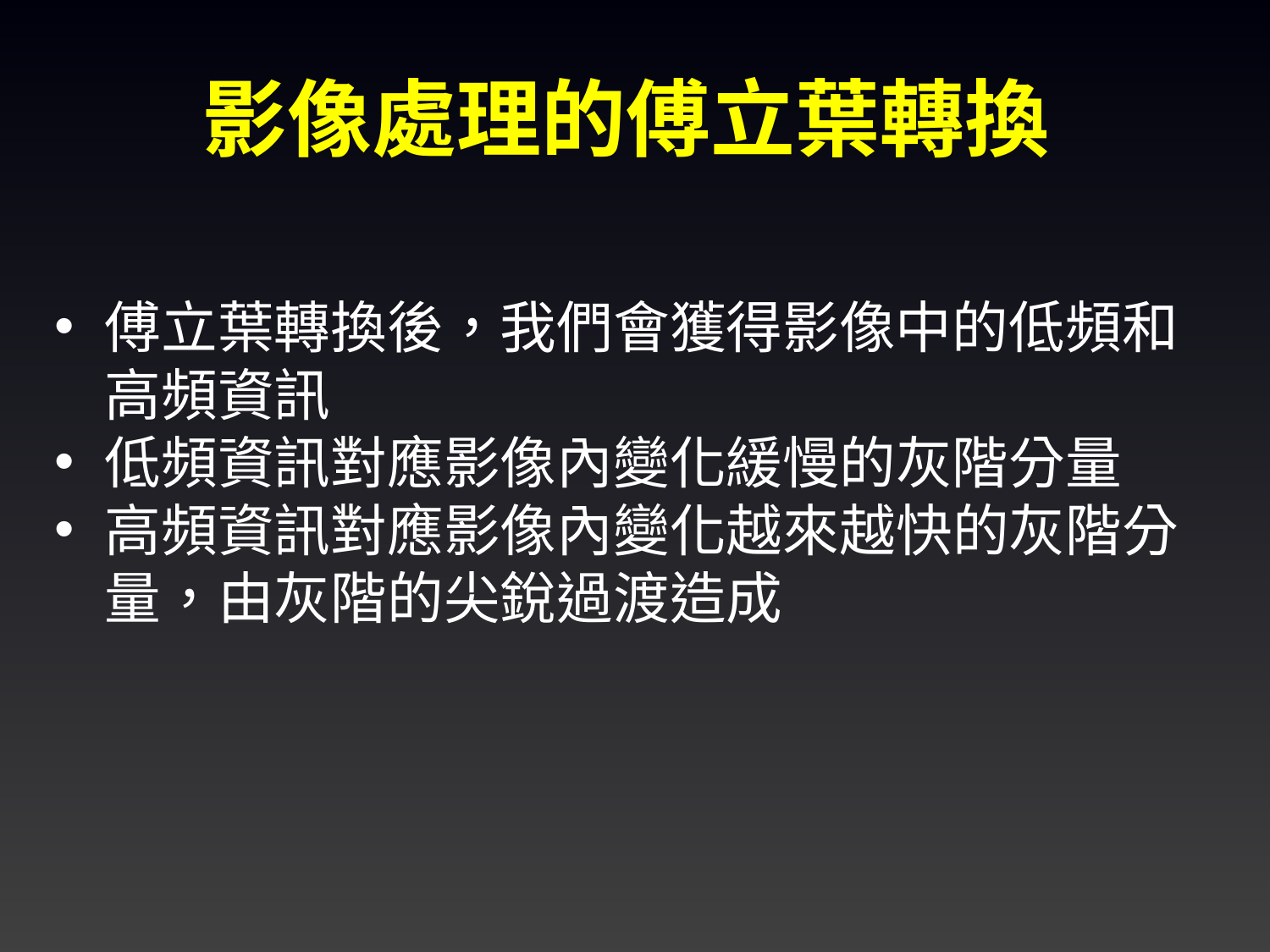

影像處理的傅立葉轉換
傅立葉轉換後，我們會獲得影像中的低頻和高頻資訊
低頻資訊對應影像內變化緩慢的灰階分量
高頻資訊對應影像內變化越來越快的灰階分量，由灰階的尖銳過渡造成